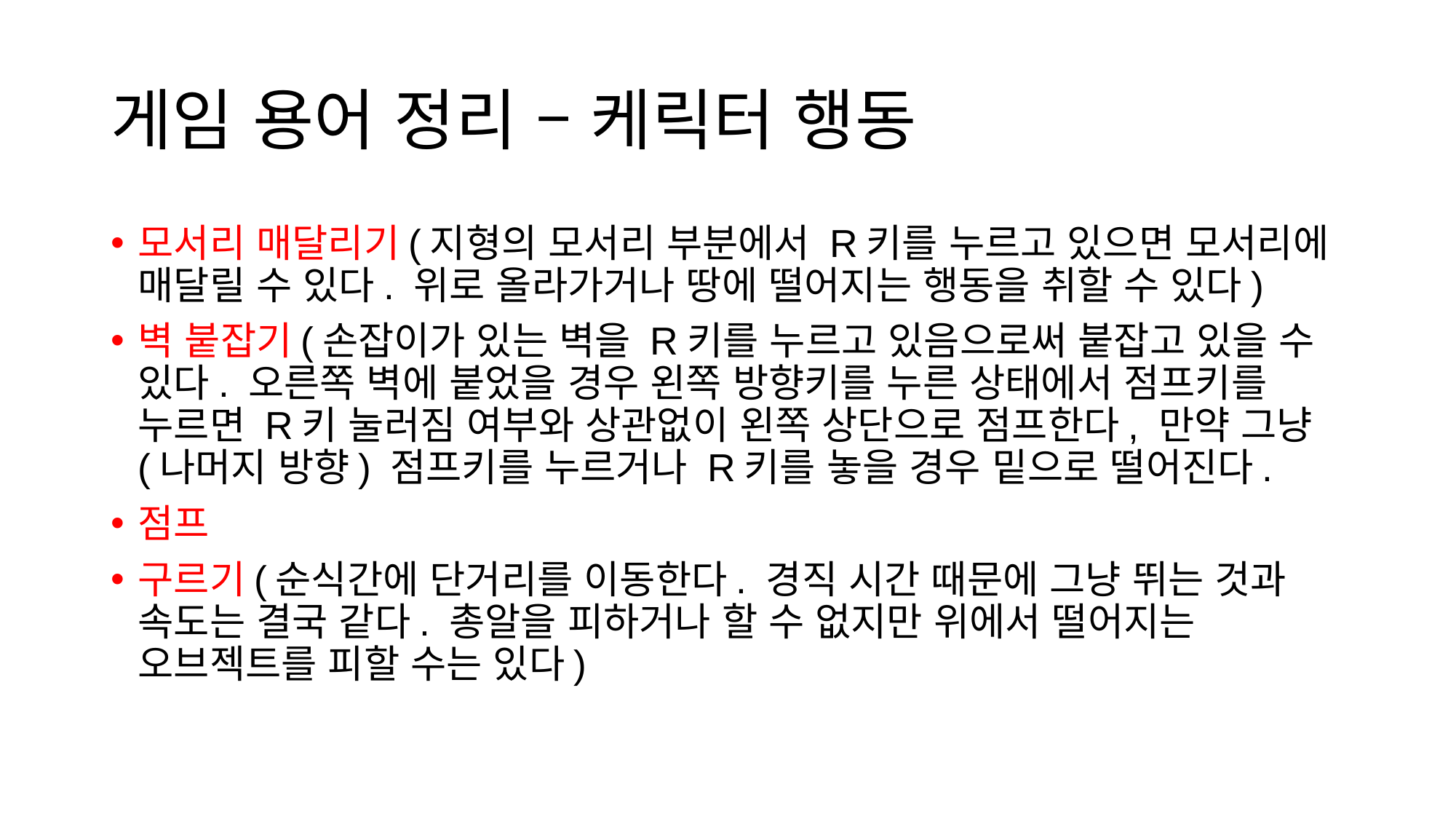

# 게임 용어 정리 – 케릭터 행동
모서리 매달리기(지형의 모서리 부분에서 R키를 누르고 있으면 모서리에 매달릴 수 있다. 위로 올라가거나 땅에 떨어지는 행동을 취할 수 있다)
벽 붙잡기(손잡이가 있는 벽을 R키를 누르고 있음으로써 붙잡고 있을 수 있다. 오른쪽 벽에 붙었을 경우 왼쪽 방향키를 누른 상태에서 점프키를 누르면 R키 눌러짐 여부와 상관없이 왼쪽 상단으로 점프한다, 만약 그냥 (나머지 방향) 점프키를 누르거나 R키를 놓을 경우 밑으로 떨어진다.
점프
구르기(순식간에 단거리를 이동한다. 경직 시간 때문에 그냥 뛰는 것과 속도는 결국 같다. 총알을 피하거나 할 수 없지만 위에서 떨어지는 오브젝트를 피할 수는 있다)